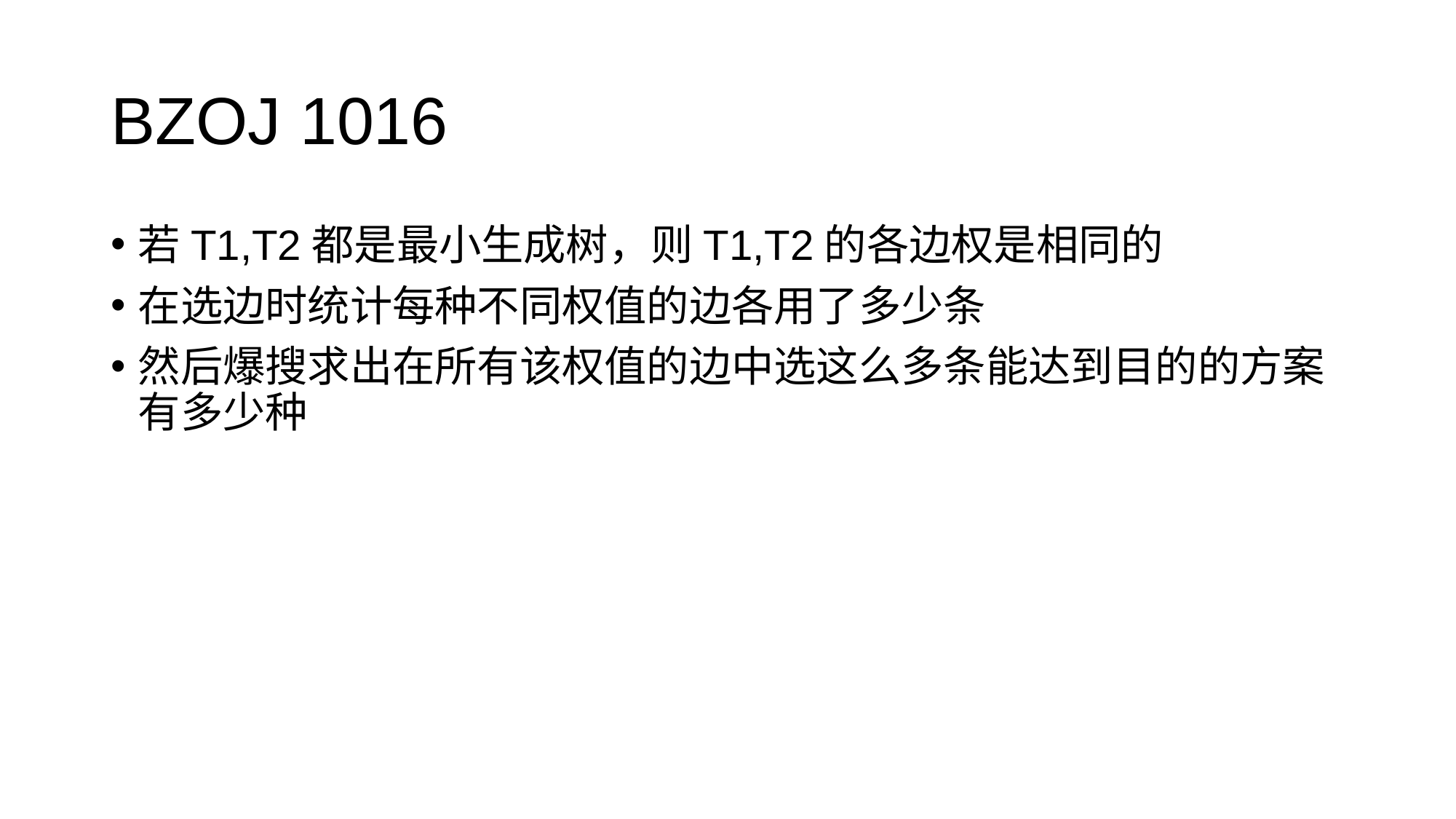

# BZOJ 1016
若T1,T2都是最小生成树，则T1,T2的各边权是相同的
在选边时统计每种不同权值的边各用了多少条
然后爆搜求出在所有该权值的边中选这么多条能达到目的的方案有多少种